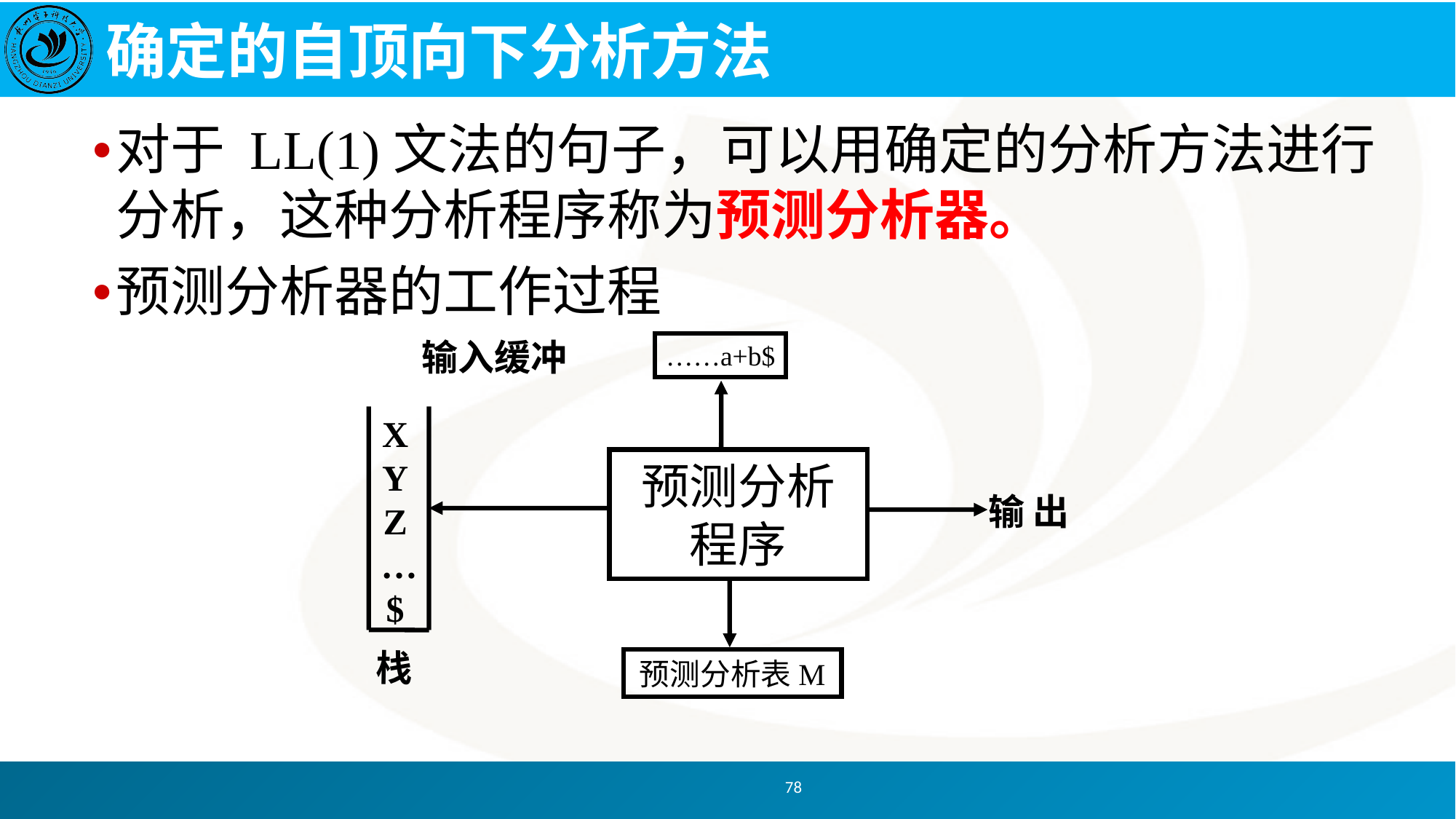

# 确定的自顶向下分析方法
对于 LL(1)文法的句子，可以用确定的分析方法进行分析，这种分析程序称为预测分析器。
预测分析器的工作过程
……a+b$
输入缓冲

X
Y
Z
…
$

预测分析程序
输 出

栈
预测分析表M
78